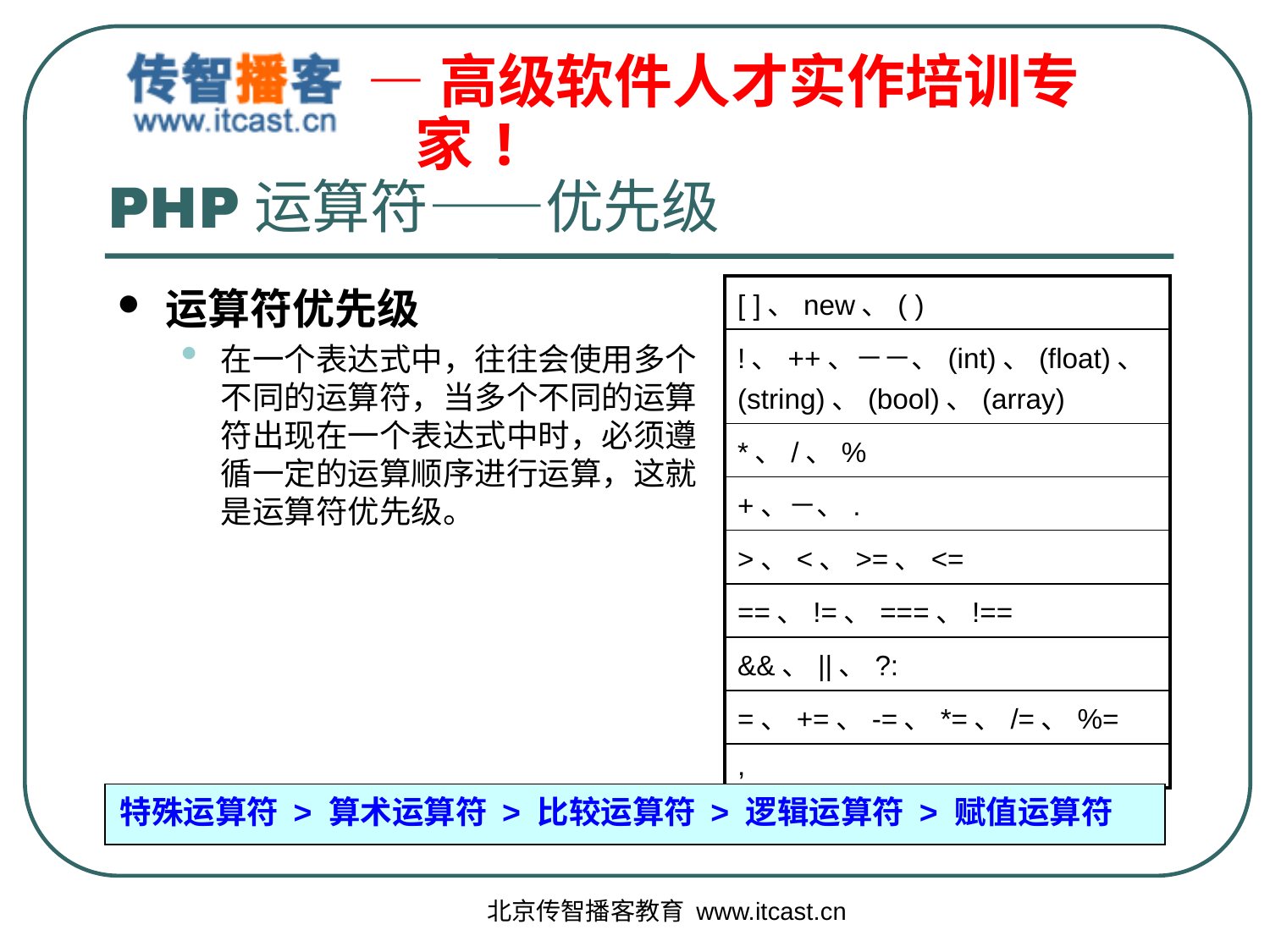

# PHP运算符——优先级
运算符优先级
在一个表达式中，往往会使用多个不同的运算符，当多个不同的运算符出现在一个表达式中时，必须遵循一定的运算顺序进行运算，这就是运算符优先级。

| [ ]、new、( ) |
| --- |
| !、++、－－、(int)、(float)、(string)、(bool)、(array) |
| \*、/、% |
| +、－、. |
| >、<、>=、<= |
| ==、!=、===、!== |
| &&、||、?: |
| =、+=、-=、\*=、/=、%= |
| , |
特殊运算符 > 算术运算符 > 比较运算符 > 逻辑运算符 > 赋值运算符